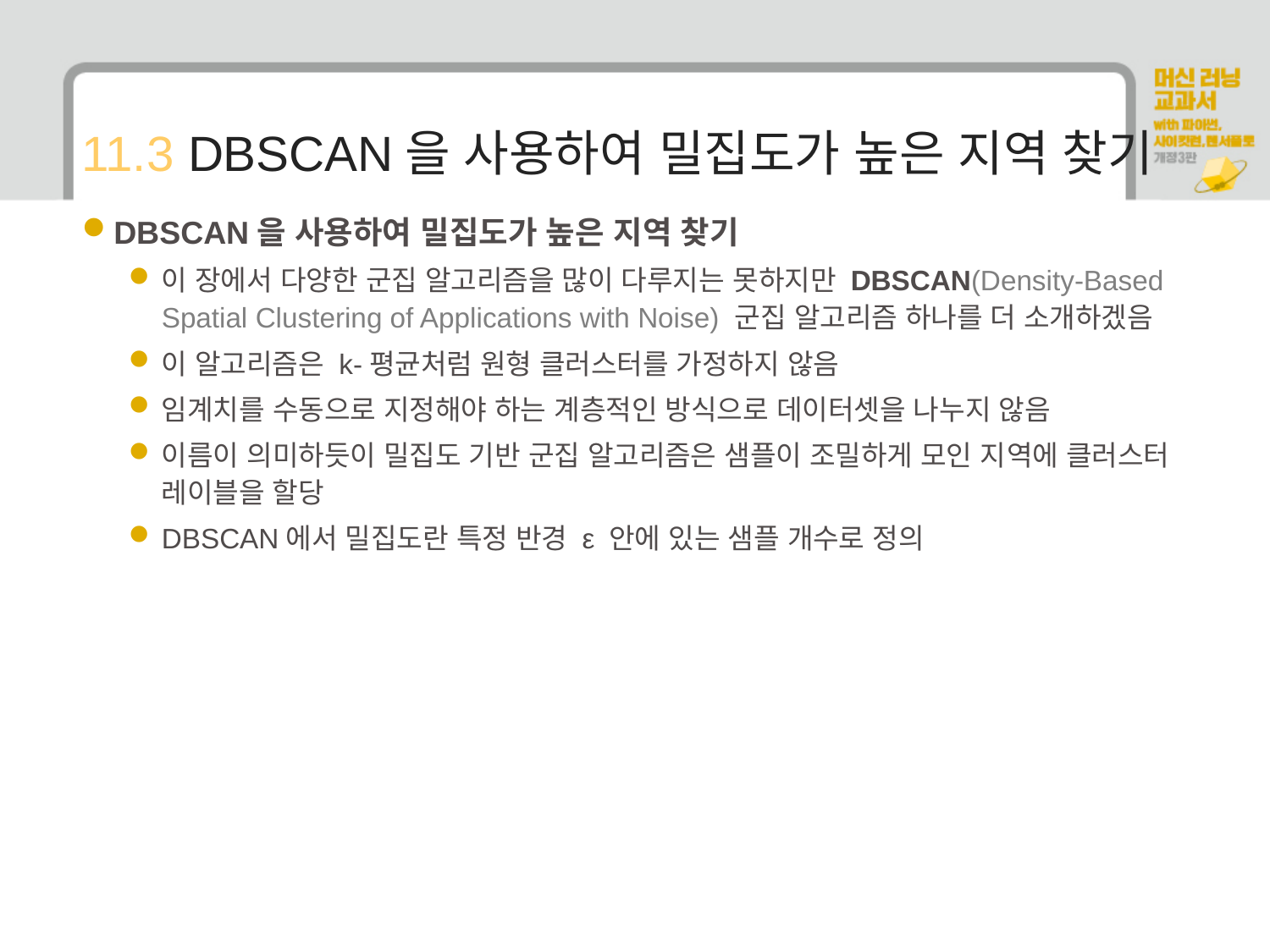

# 11.3 DBSCAN을 사용하여 밀집도가 높은 지역 찾기
DBSCAN을 사용하여 밀집도가 높은 지역 찾기
이 장에서 다양한 군집 알고리즘을 많이 다루지는 못하지만 DBSCAN(Density-Based Spatial Clustering of Applications with Noise) 군집 알고리즘 하나를 더 소개하겠음
이 알고리즘은 k-평균처럼 원형 클러스터를 가정하지 않음
임계치를 수동으로 지정해야 하는 계층적인 방식으로 데이터셋을 나누지 않음
이름이 의미하듯이 밀집도 기반 군집 알고리즘은 샘플이 조밀하게 모인 지역에 클러스터 레이블을 할당
DBSCAN에서 밀집도란 특정 반경 ε 안에 있는 샘플 개수로 정의